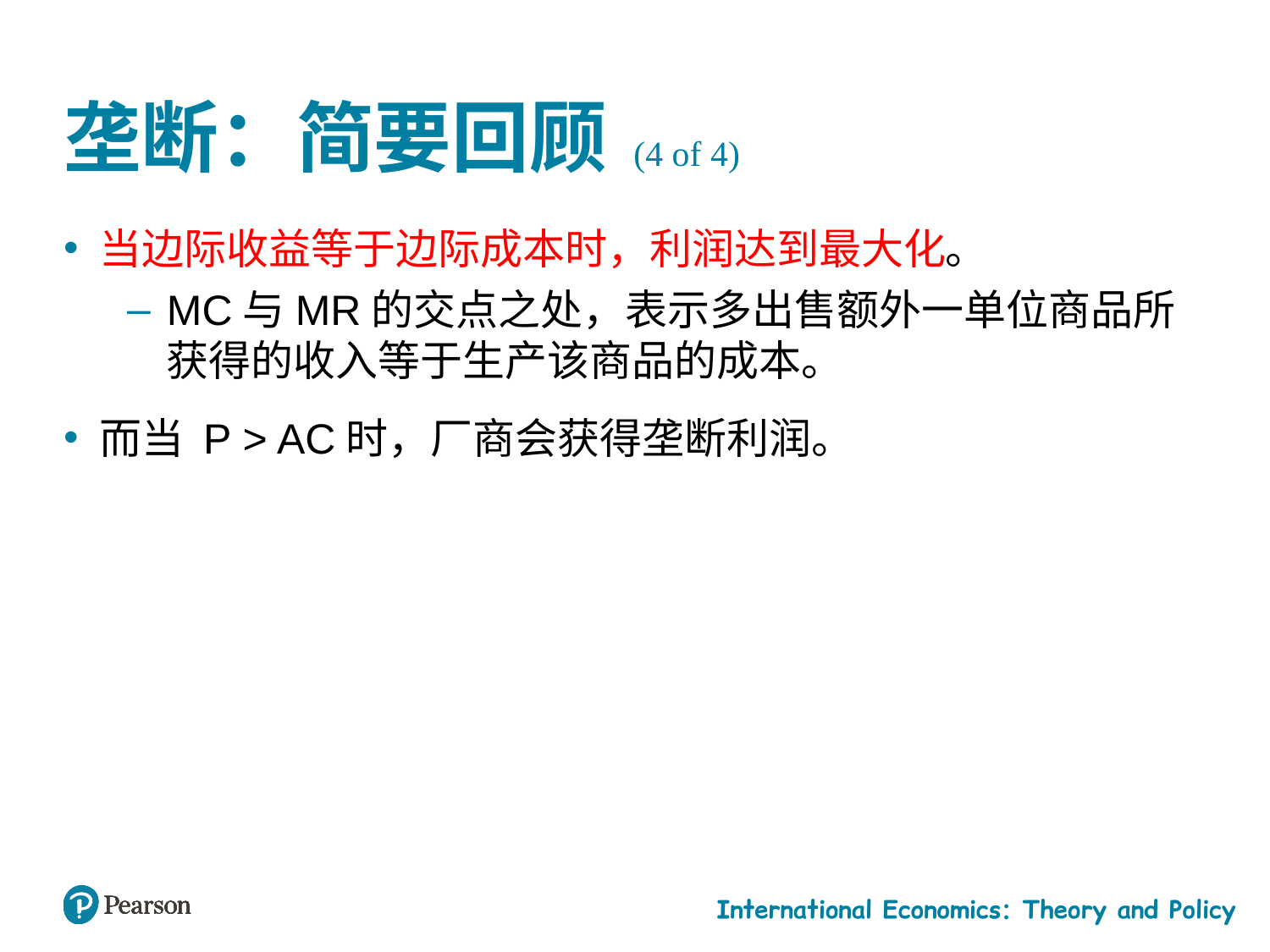

# 垄断：简要回顾 (4 of 4)
当边际收益等于边际成本时，利润达到最大化。
MC与MR的交点之处，表示多出售额外一单位商品所获得的收入等于生产该商品的成本。
而当 P > AC时，厂商会获得垄断利润。